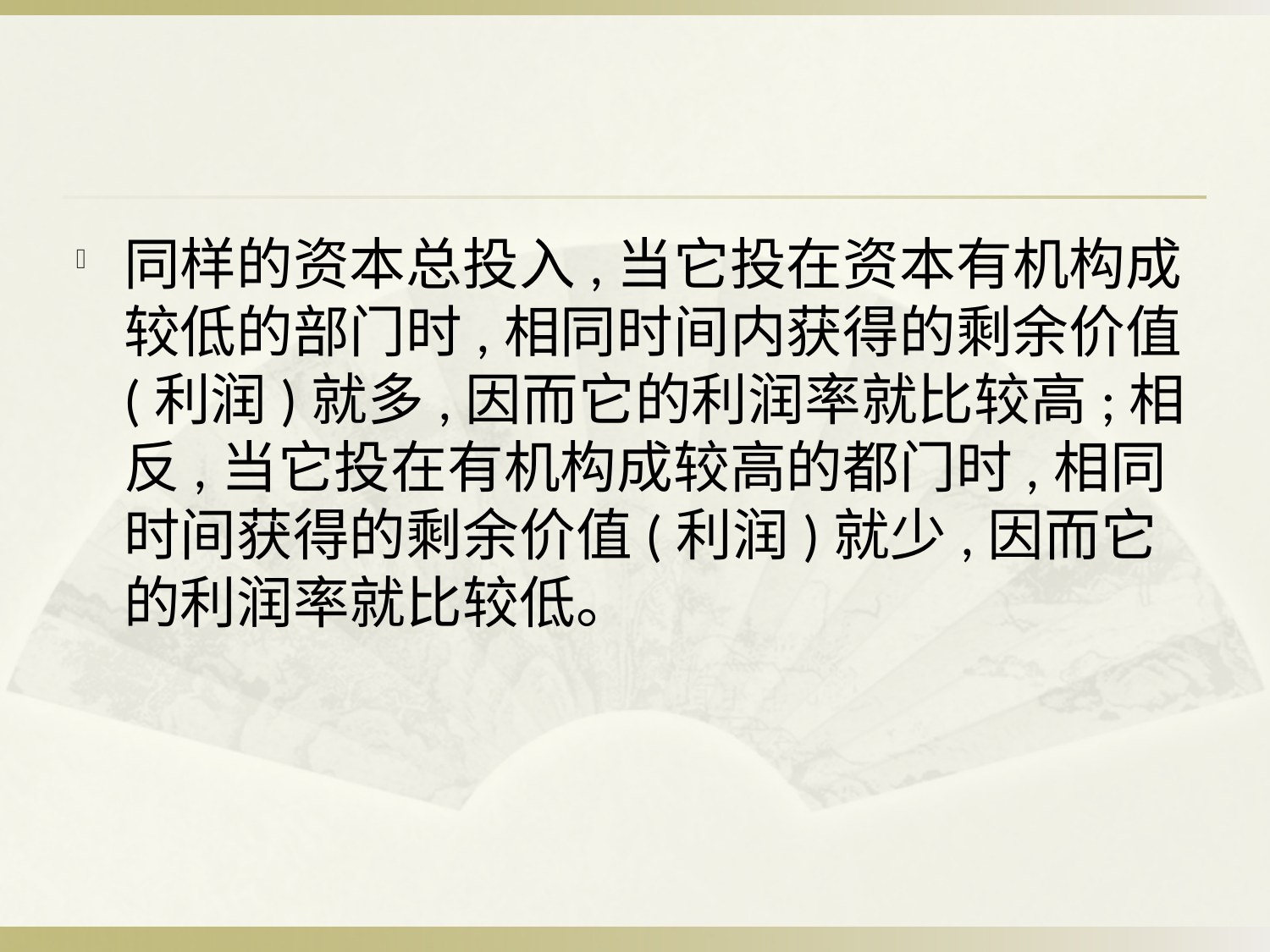

#
同样的资本总投入,当它投在资本有机构成较低的部门时,相同时间内获得的剩余价值(利润)就多,因而它的利润率就比较高;相反,当它投在有机构成较高的都门时,相同时间获得的剩余价值(利润)就少,因而它的利润率就比较低。